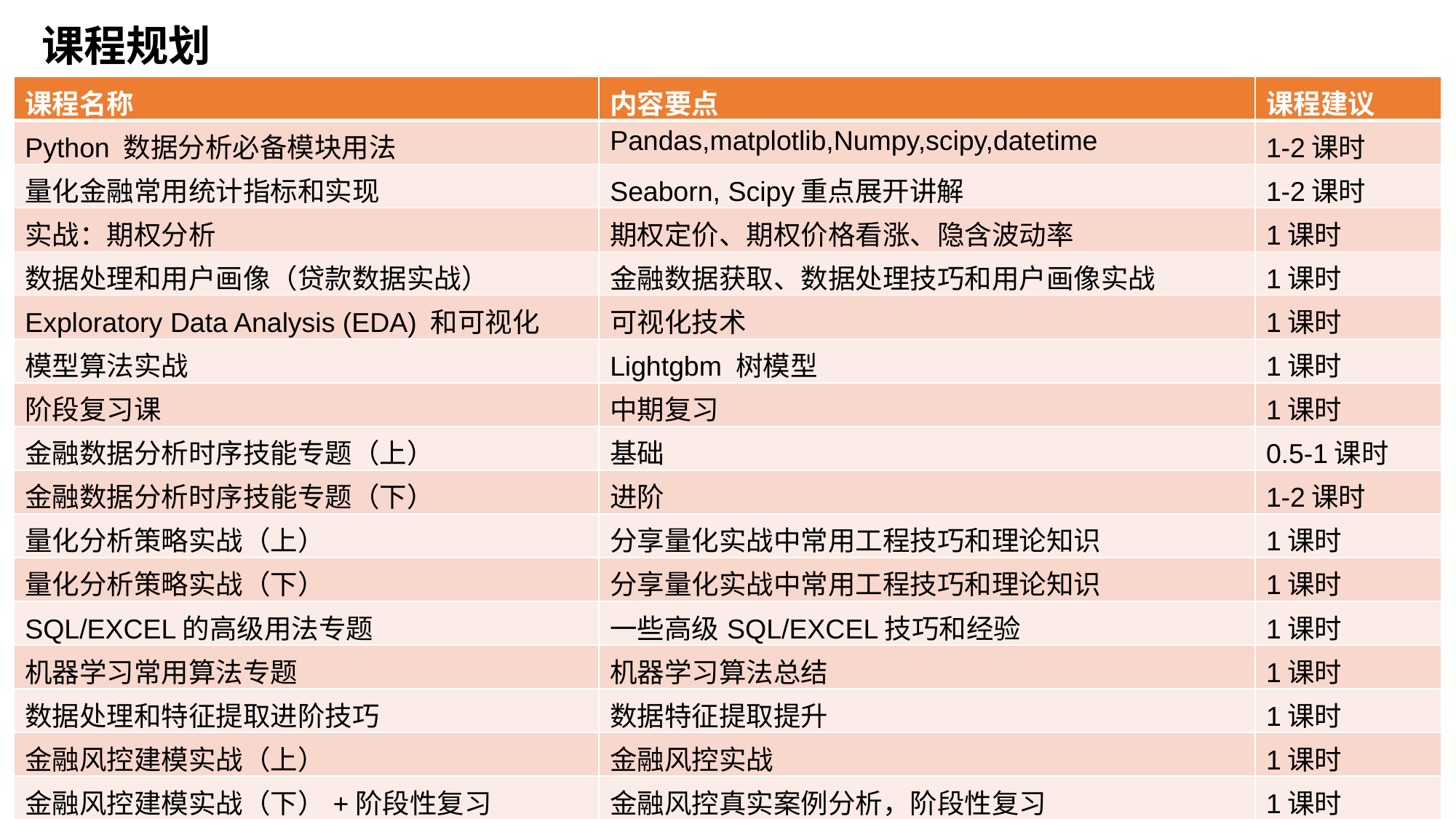

课程规划
| 课程名称 | 内容要点 | 课程建议 |
| --- | --- | --- |
| Python 数据分析必备模块用法 | Pandas,matplotlib,Numpy,scipy,datetime | 1-2课时 |
| 量化金融常用统计指标和实现 | Seaborn, Scipy重点展开讲解 | 1-2课时 |
| 实战：期权分析 | 期权定价、期权价格看涨、隐含波动率 | 1课时 |
| 数据处理和用户画像（贷款数据实战） | 金融数据获取、数据处理技巧和用户画像实战 | 1课时 |
| Exploratory Data Analysis (EDA) 和可视化 | 可视化技术 | 1课时 |
| 模型算法实战 | Lightgbm 树模型 | 1课时 |
| 阶段复习课 | 中期复习 | 1课时 |
| 金融数据分析时序技能专题（上） | 基础 | 0.5-1课时 |
| 金融数据分析时序技能专题（下） | 进阶 | 1-2课时 |
| 量化分析策略实战（上） | 分享量化实战中常用工程技巧和理论知识 | 1课时 |
| 量化分析策略实战（下） | 分享量化实战中常用工程技巧和理论知识 | 1课时 |
| SQL/EXCEL的高级用法专题 | 一些高级SQL/EXCEL技巧和经验 | 1课时 |
| 机器学习常用算法专题 | 机器学习算法总结 | 1课时 |
| 数据处理和特征提取进阶技巧 | 数据特征提取提升 | 1课时 |
| 金融风控建模实战（上） | 金融风控实战 | 1课时 |
| 金融风控建模实战（下）+阶段性复习 | 金融风控真实案例分析，阶段性复习 | 1课时 |